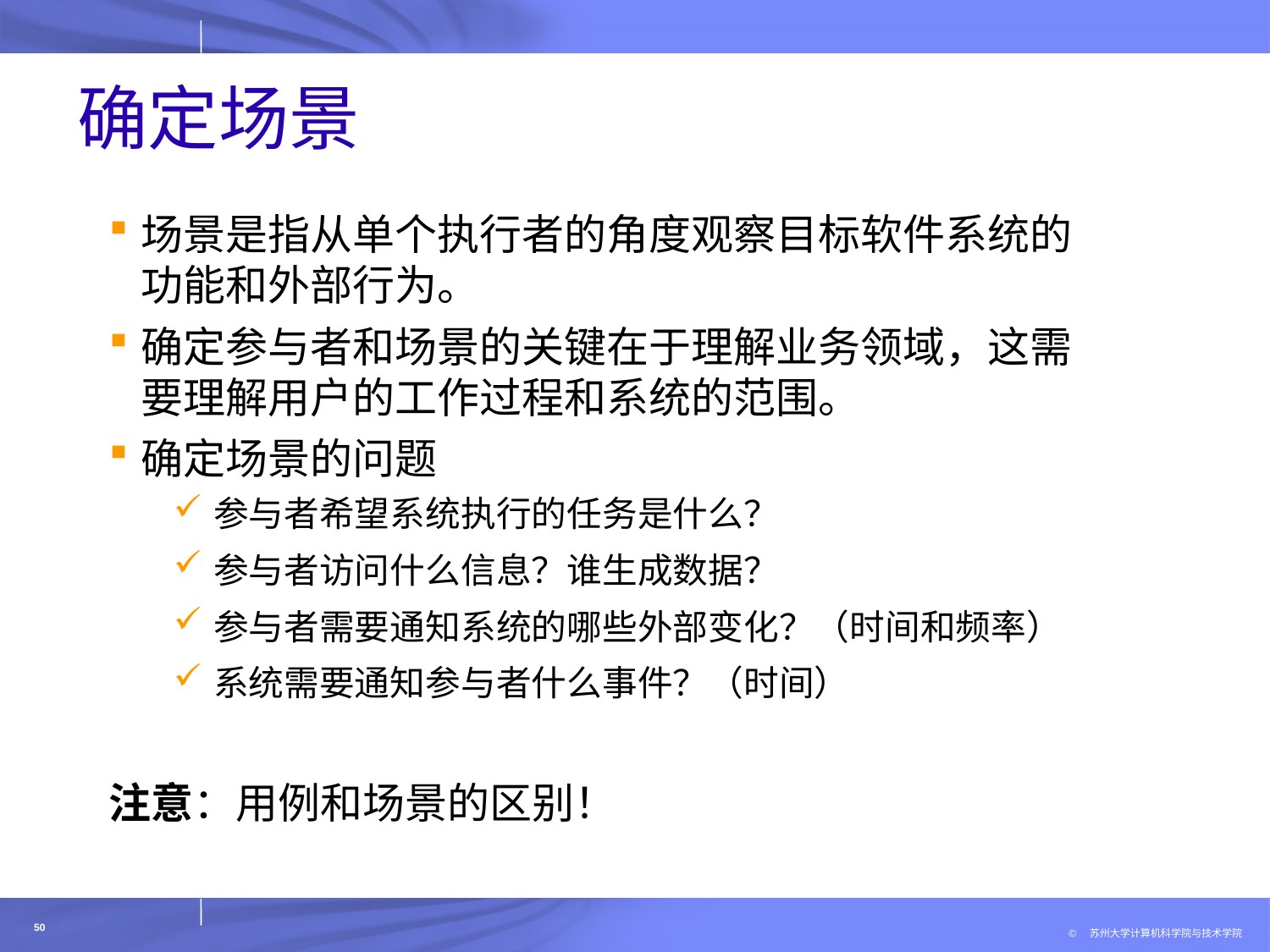

# 确定场景
场景是指从单个执行者的角度观察目标软件系统的功能和外部行为。
确定参与者和场景的关键在于理解业务领域，这需要理解用户的工作过程和系统的范围。
确定场景的问题
参与者希望系统执行的任务是什么？
参与者访问什么信息？谁生成数据？
参与者需要通知系统的哪些外部变化？（时间和频率）
系统需要通知参与者什么事件？（时间）

注意：用例和场景的区别！

50